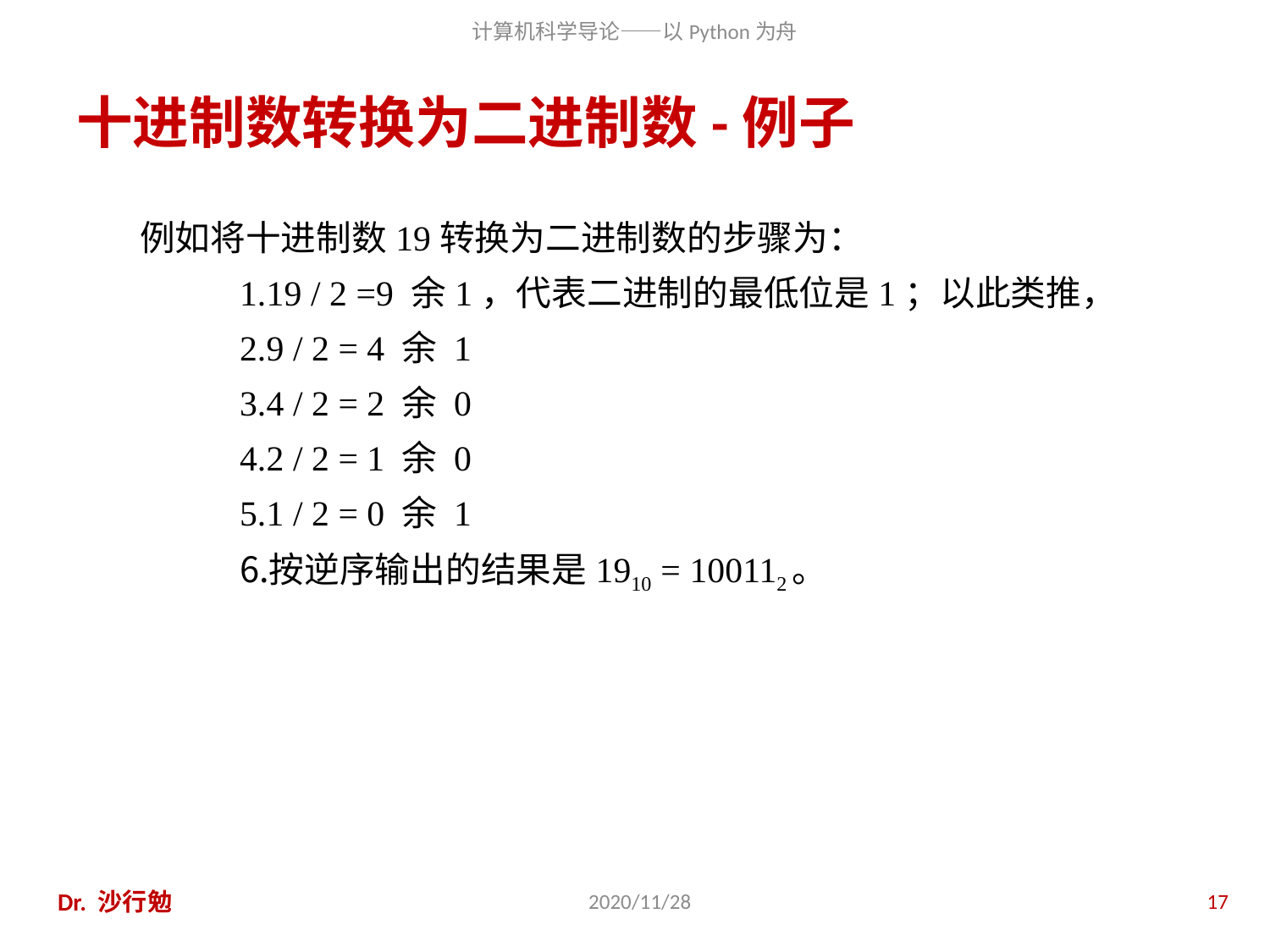

# 十进制数转换为二进制数-例子
例如将十进制数19转换为二进制数的步骤为：
19 / 2 =9 余1，代表二进制的最低位是1；以此类推，
9 / 2 = 4 余 1
4 / 2 = 2 余 0
2 / 2 = 1 余 0
1 / 2 = 0 余 1
按逆序输出的结果是1910 = 100112。
Dr. 沙行勉
2020/11/28
17